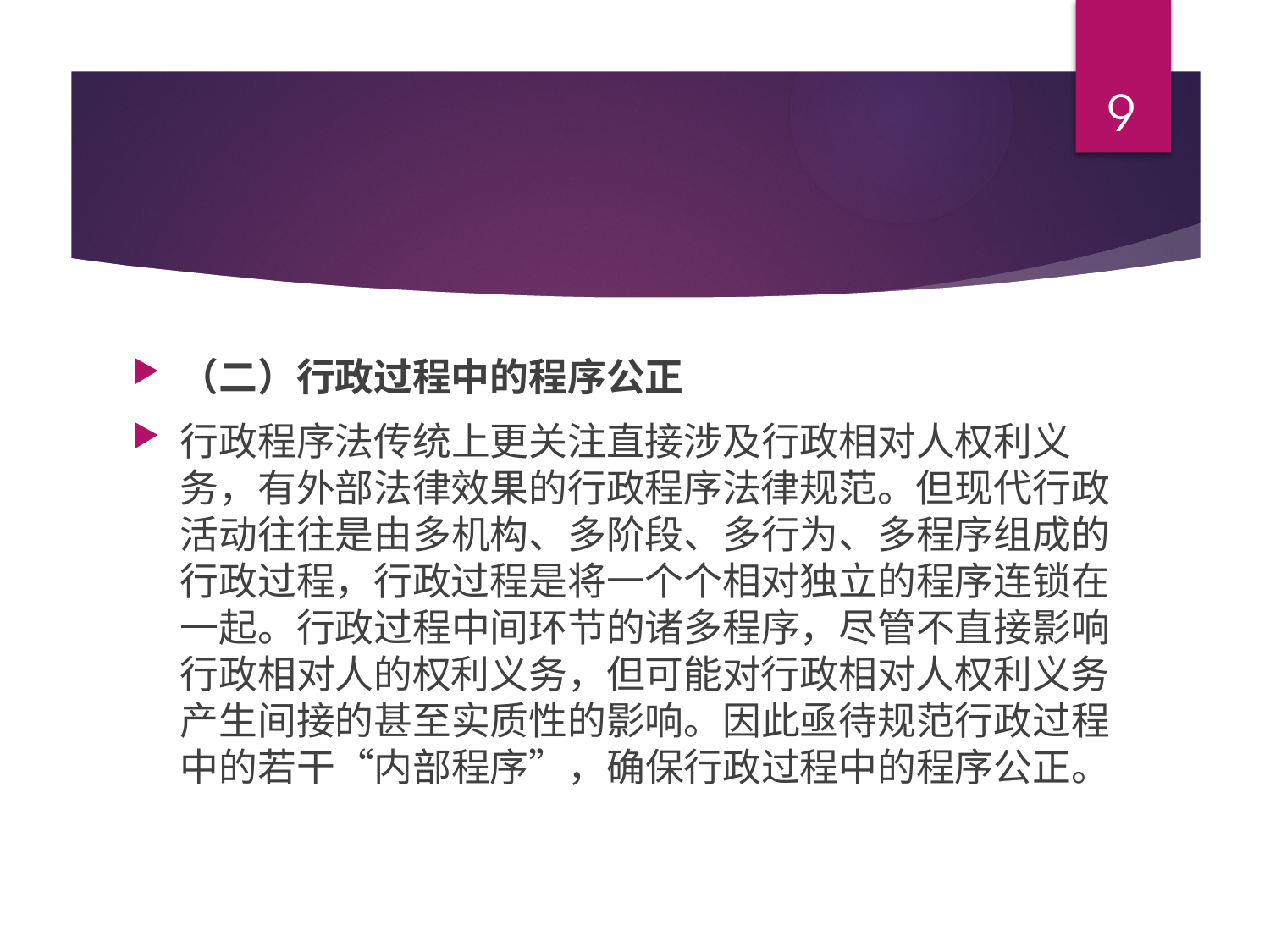

9
#
（二）行政过程中的程序公正
行政程序法传统上更关注直接涉及行政相对人权利义务，有外部法律效果的行政程序法律规范。但现代行政活动往往是由多机构、多阶段、多行为、多程序组成的行政过程，行政过程是将一个个相对独立的程序连锁在一起。行政过程中间环节的诸多程序，尽管不直接影响行政相对人的权利义务，但可能对行政相对人权利义务产生间接的甚至实质性的影响。因此亟待规范行政过程中的若干“内部程序”，确保行政过程中的程序公正。